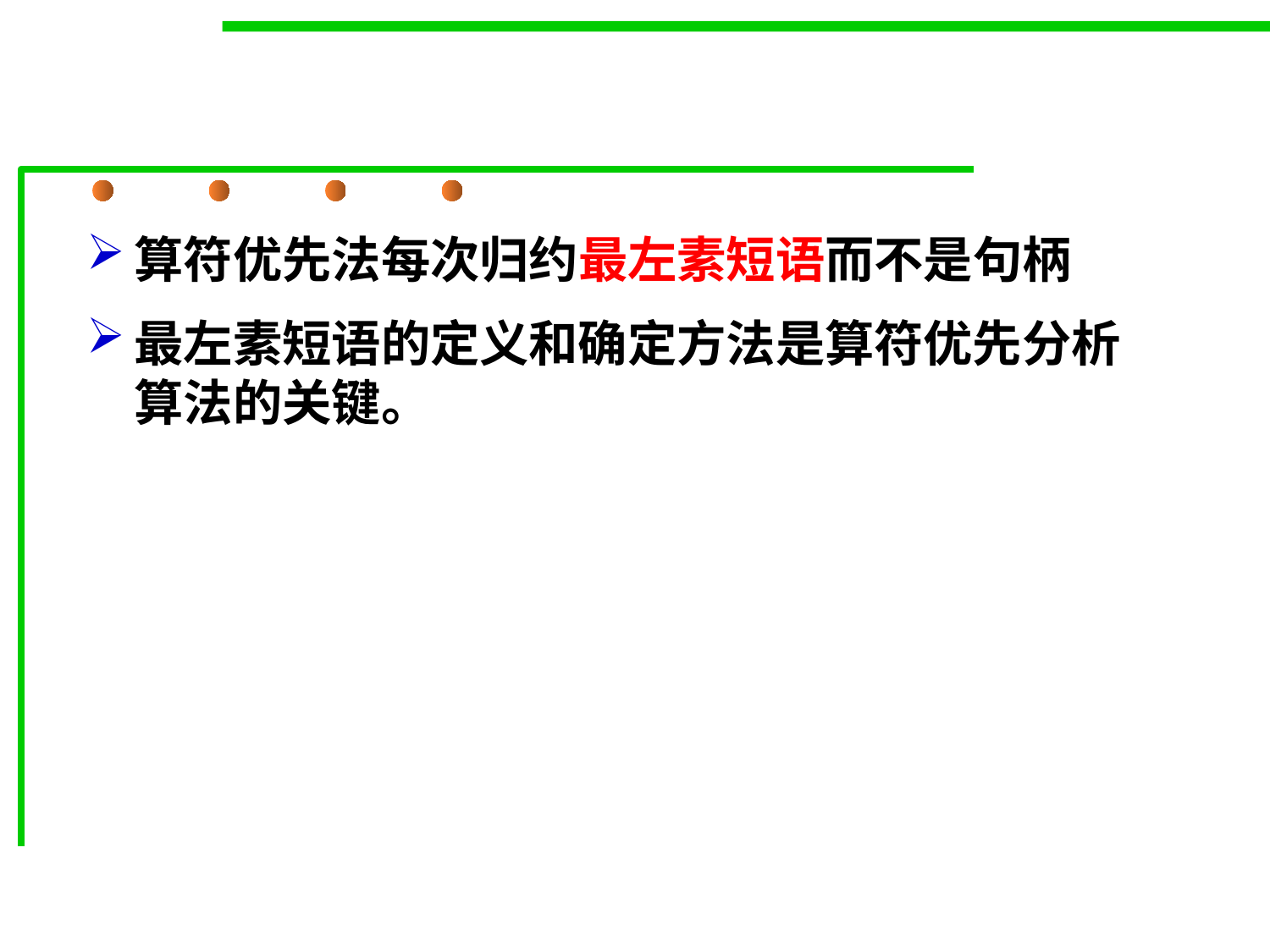

#
算符优先法每次归约最左素短语而不是句柄
最左素短语的定义和确定方法是算符优先分析算法的关键。